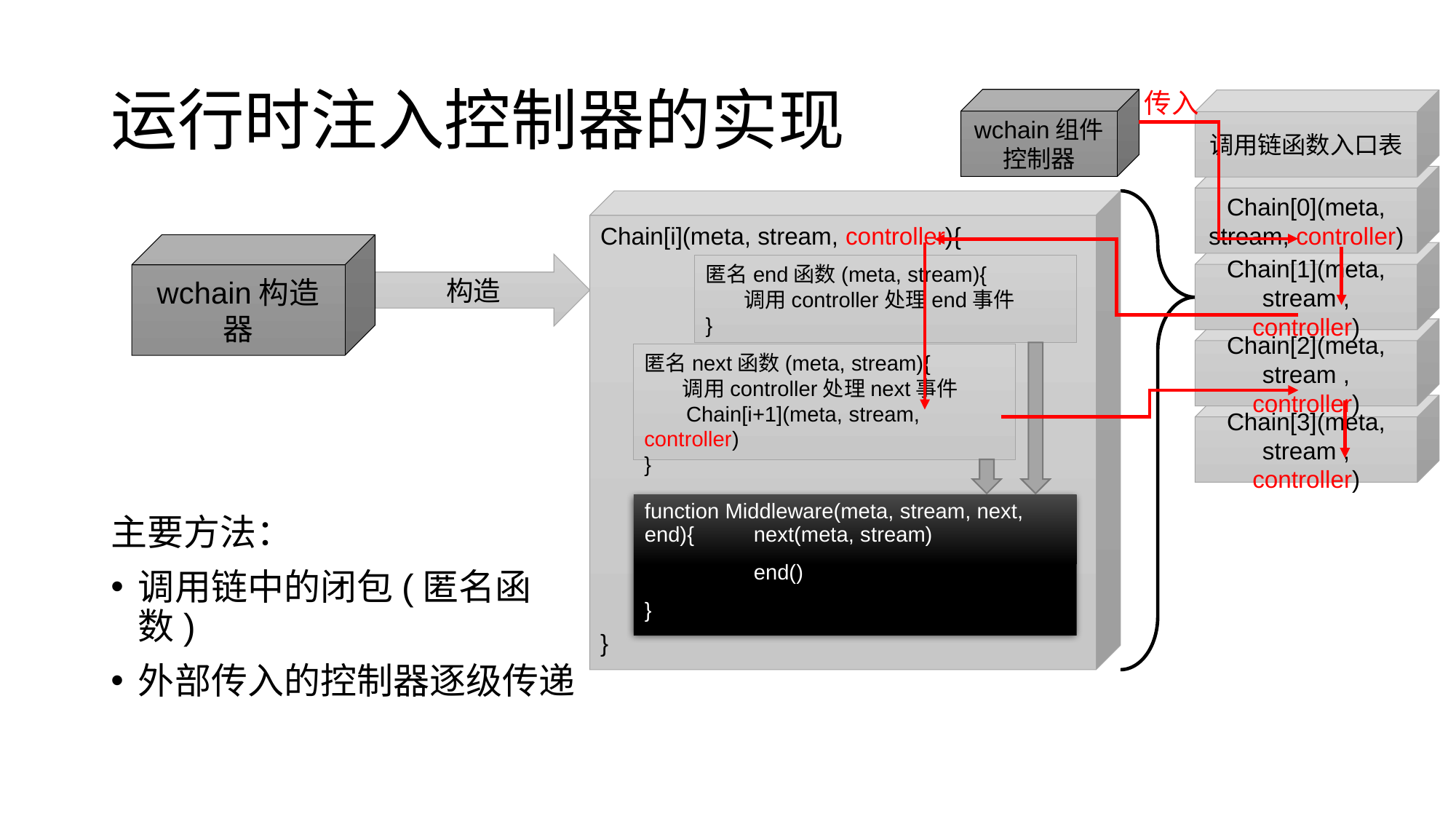

# 运行时注入控制器的实现
传入
wchain组件控制器
调用链函数入口表
Chain[0](meta, stream, controller)
Chain[i](meta, stream, controller){

}
匿名end函数(meta, stream){
       调用controller处理end事件
}

匿名next函数(meta, stream){
       调用controller处理next事件
       Chain[i+1](meta, stream, controller)
}

function Middleware(meta, stream, next, end){	next(meta, stream)
	end()
}

wchain构造器
Chain[1](meta, stream , controller)
构造
Chain[2](meta, stream , controller)
Chain[3](meta, stream , controller)
主要方法：
调用链中的闭包(匿名函数)
外部传入的控制器逐级传递